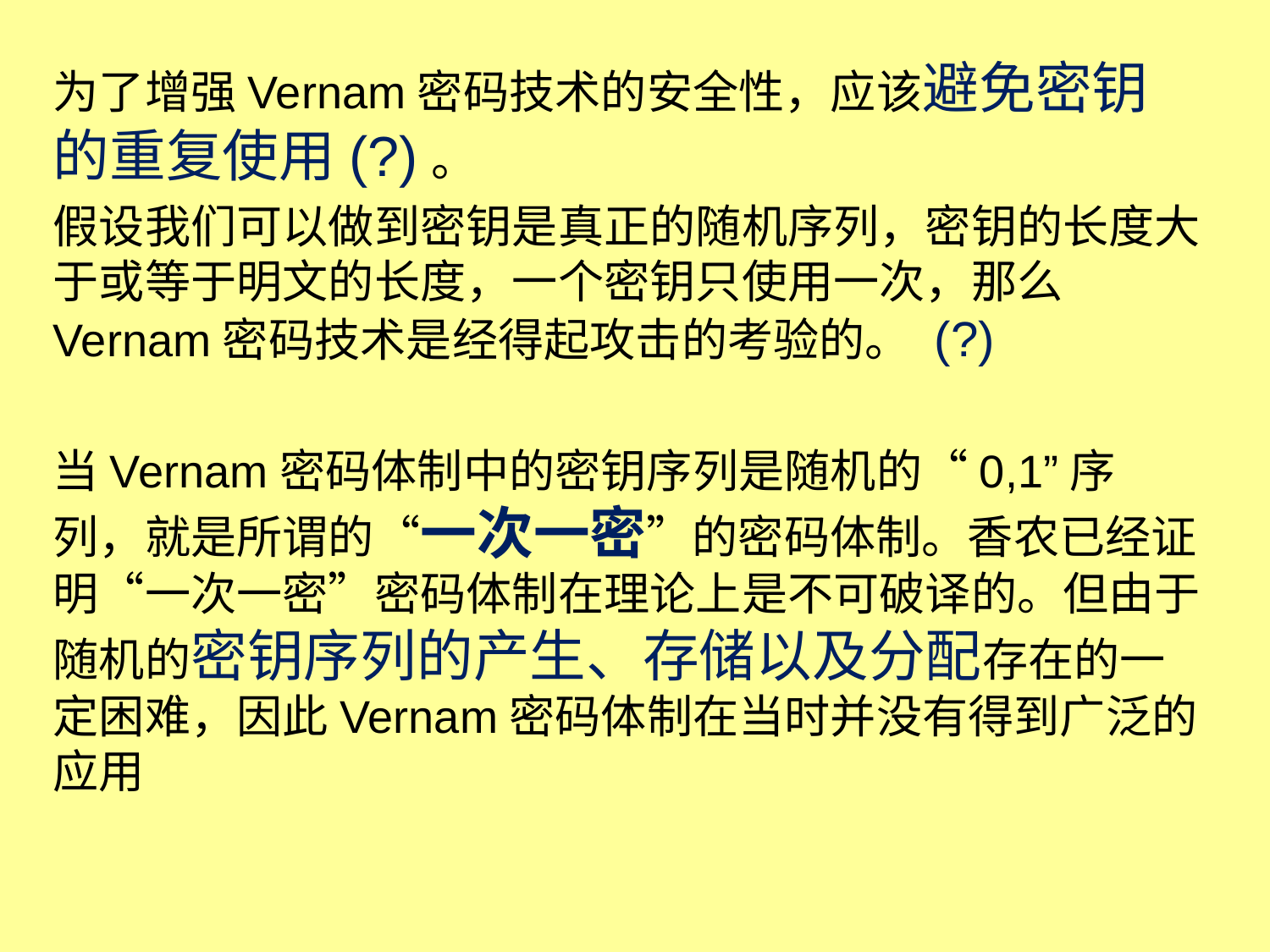

为了增强Vernam密码技术的安全性，应该避免密钥的重复使用(?)。
假设我们可以做到密钥是真正的随机序列，密钥的长度大于或等于明文的长度，一个密钥只使用一次，那么Vernam密码技术是经得起攻击的考验的。 (?)

当Vernam密码体制中的密钥序列是随机的“0,1”序列，就是所谓的“一次一密”的密码体制。香农已经证明“一次一密”密码体制在理论上是不可破译的。但由于随机的密钥序列的产生、存储以及分配存在的一定困难，因此Vernam密码体制在当时并没有得到广泛的应用